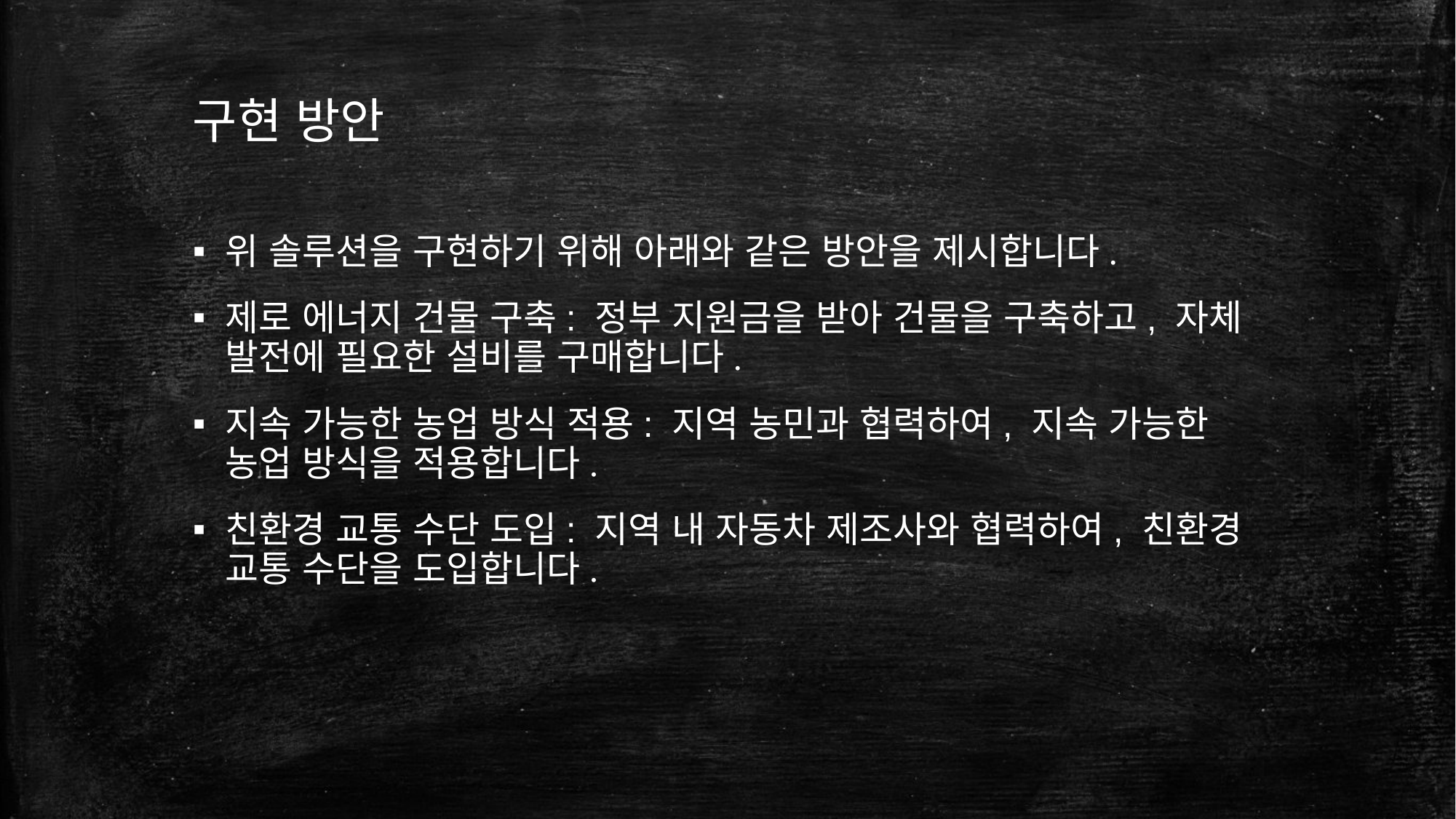

# 구현 방안
위 솔루션을 구현하기 위해 아래와 같은 방안을 제시합니다.
제로 에너지 건물 구축: 정부 지원금을 받아 건물을 구축하고, 자체 발전에 필요한 설비를 구매합니다.
지속 가능한 농업 방식 적용: 지역 농민과 협력하여, 지속 가능한 농업 방식을 적용합니다.
친환경 교통 수단 도입: 지역 내 자동차 제조사와 협력하여, 친환경 교통 수단을 도입합니다.